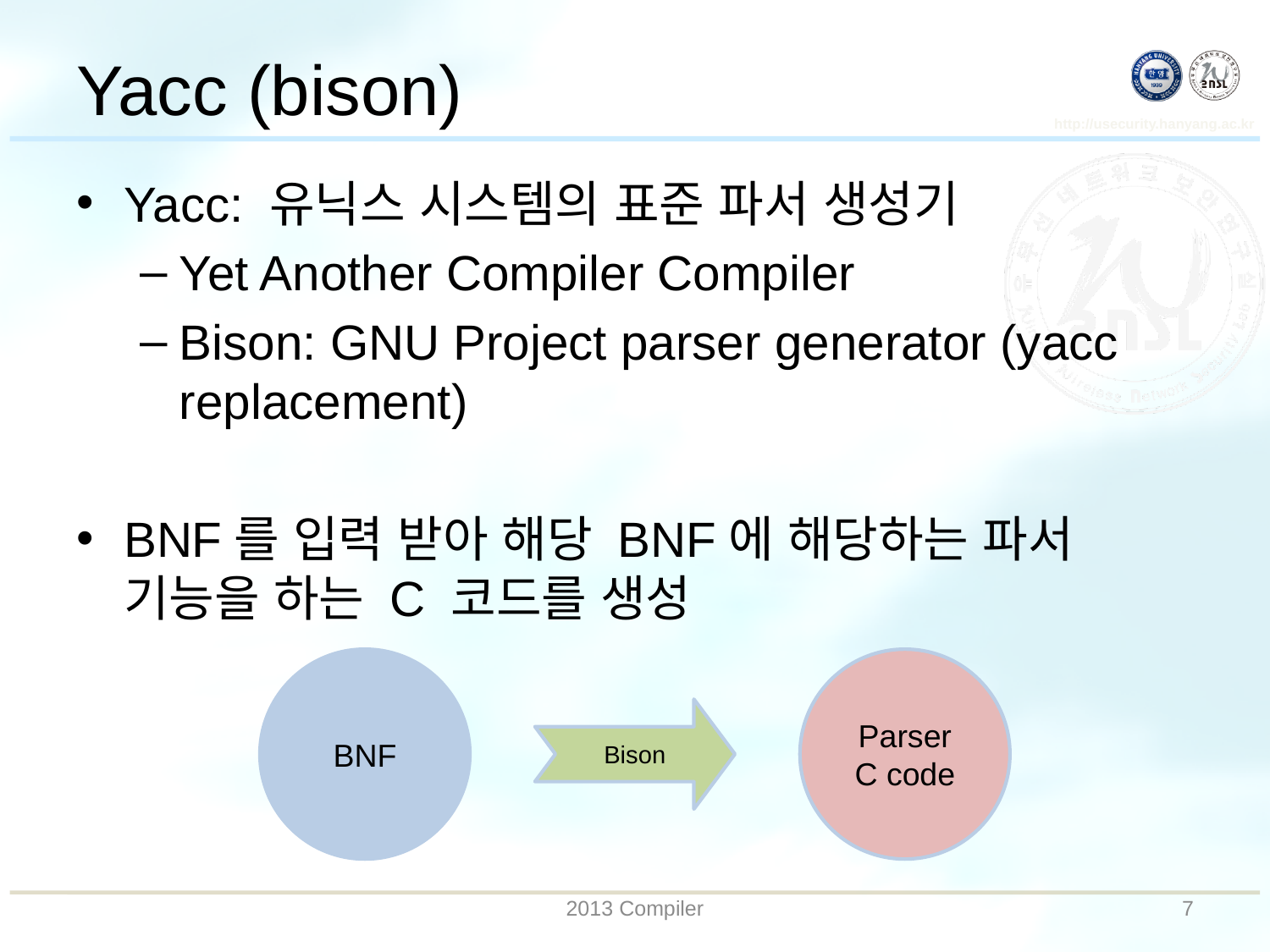

# Yacc (bison)
Yacc: 유닉스 시스템의 표준 파서 생성기
Yet Another Compiler Compiler
Bison: GNU Project parser generator (yacc replacement)

BNF를 입력 받아 해당 BNF에 해당하는 파서 기능을 하는 C 코드를 생성
BNF
Parser
C code
Bison
2013 Compiler
7